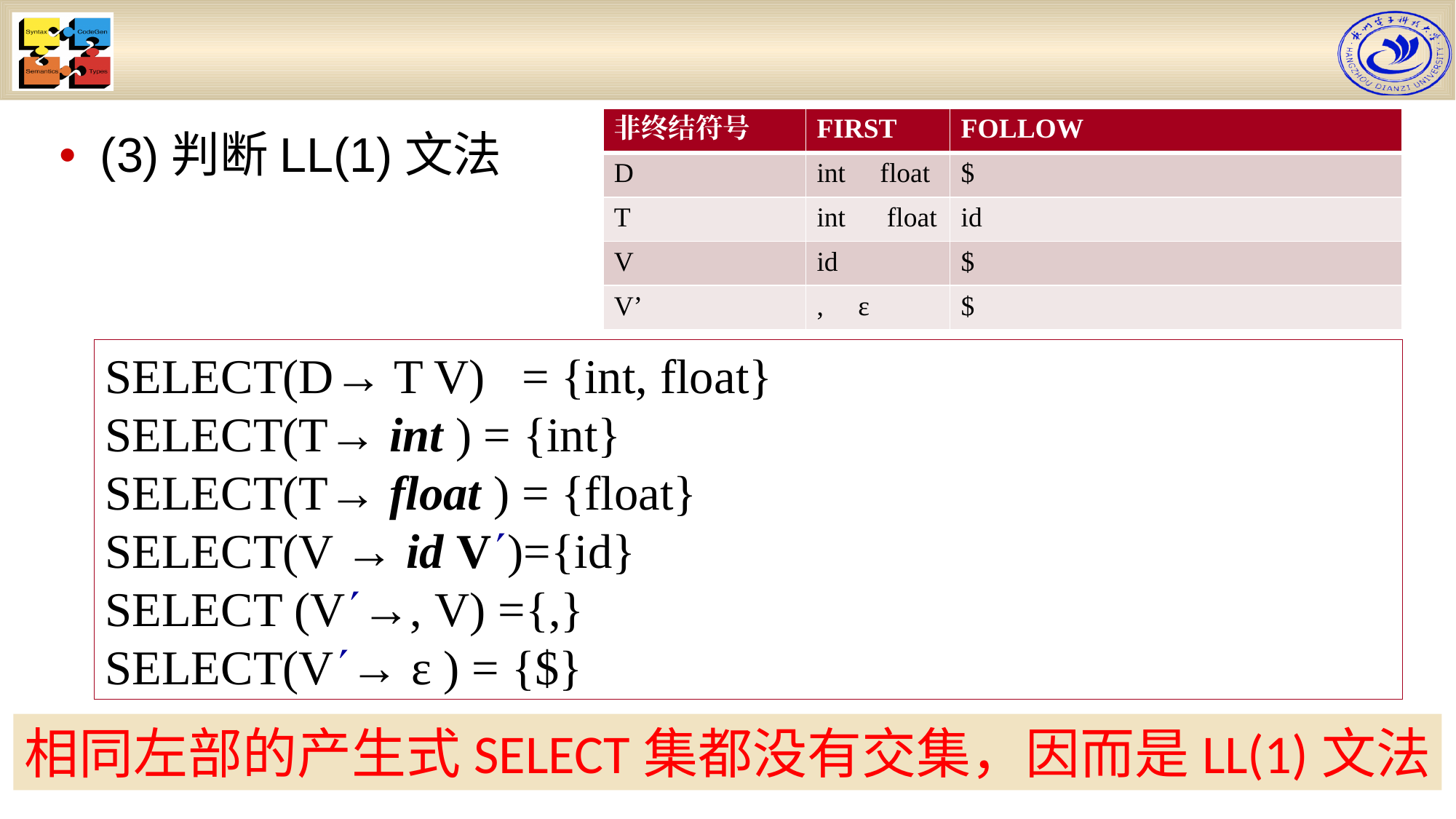

#
| 非终结符号 | FIRST | FOLLOW |
| --- | --- | --- |
| D | int float | $ |
| T | int float | id |
| V | id | $ |
| V’ | , ε | $ |
(3)判断LL(1)文法

SELECT(D→ T V)   = {int, float}
SELECT(T→ int ) = {int}
SELECT(T→ float ) = {float}
SELECT(V → id V′)={id}
SELECT (V′→, V) ={,}
SELECT(V′→ ε ) = {$}
相同左部的产生式SELECT集都没有交集，因而是LL(1)文法